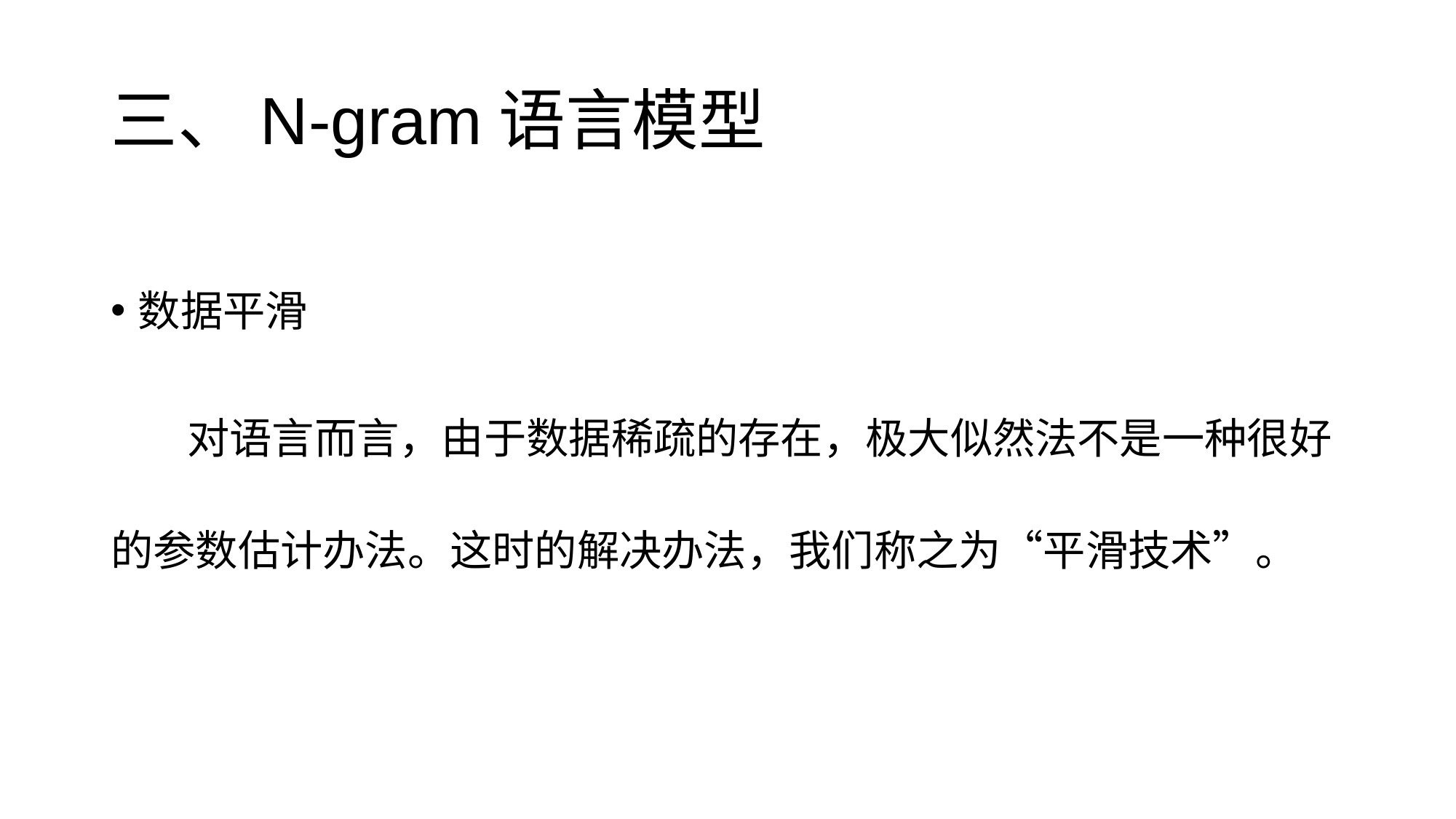

# 三、N-gram语言模型
数据平滑
       对语言而言，由于数据稀疏的存在，极大似然法不是一种很好的参数估计办法。这时的解决办法，我们称之为“平滑技术”。